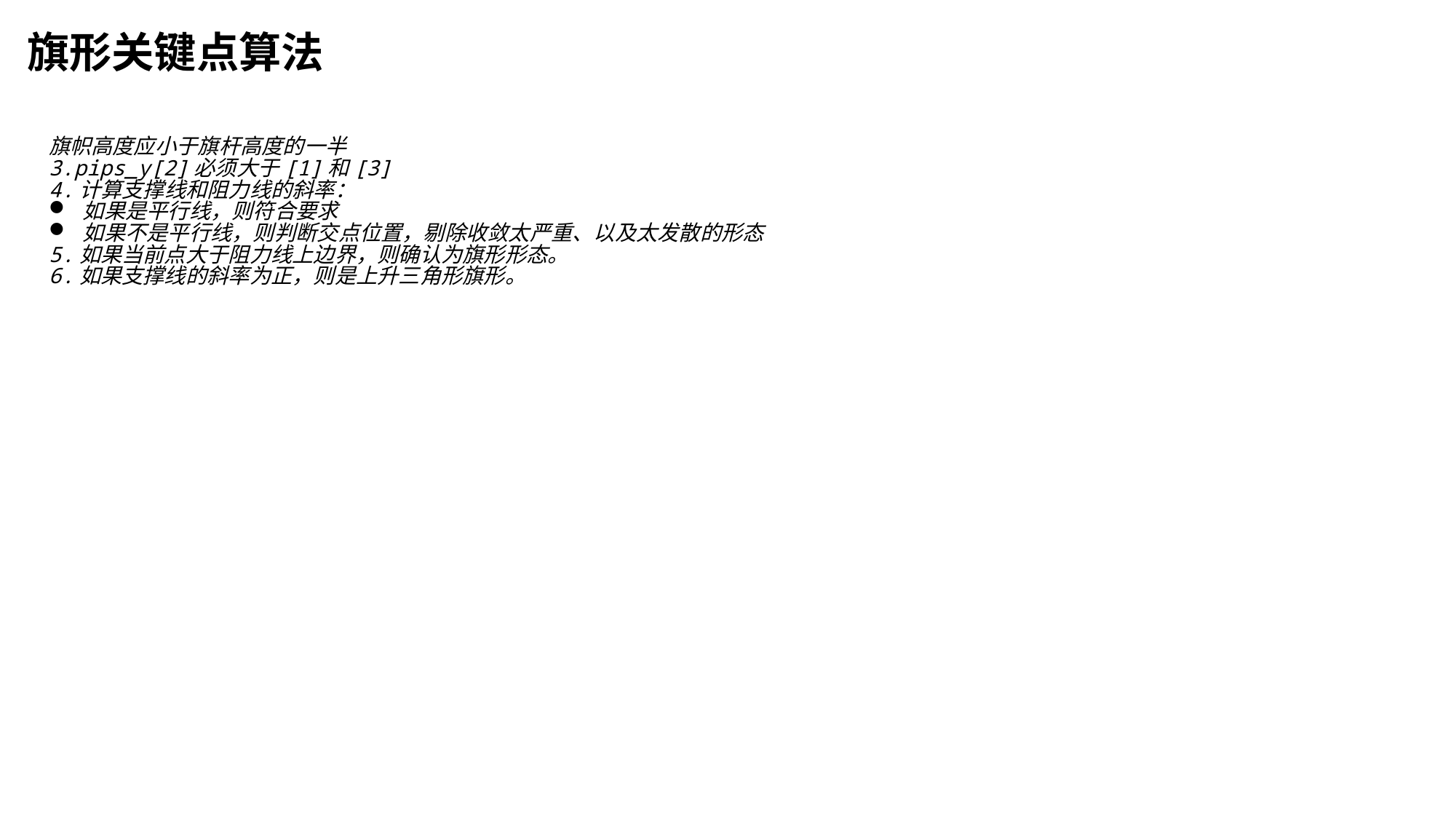

旗形关键点算法

旗帜高度应小于旗杆高度的一半
3.pips_y[2]必须大于[1]和[3]
4.计算支撑线和阻力线的斜率：
如果是平行线，则符合要求
如果不是平行线，则判断交点位置，剔除收敛太严重、以及太发散的形态
5.如果当前点大于阻力线上边界，则确认为旗形形态。
6.如果支撑线的斜率为正，则是上升三角形旗形。